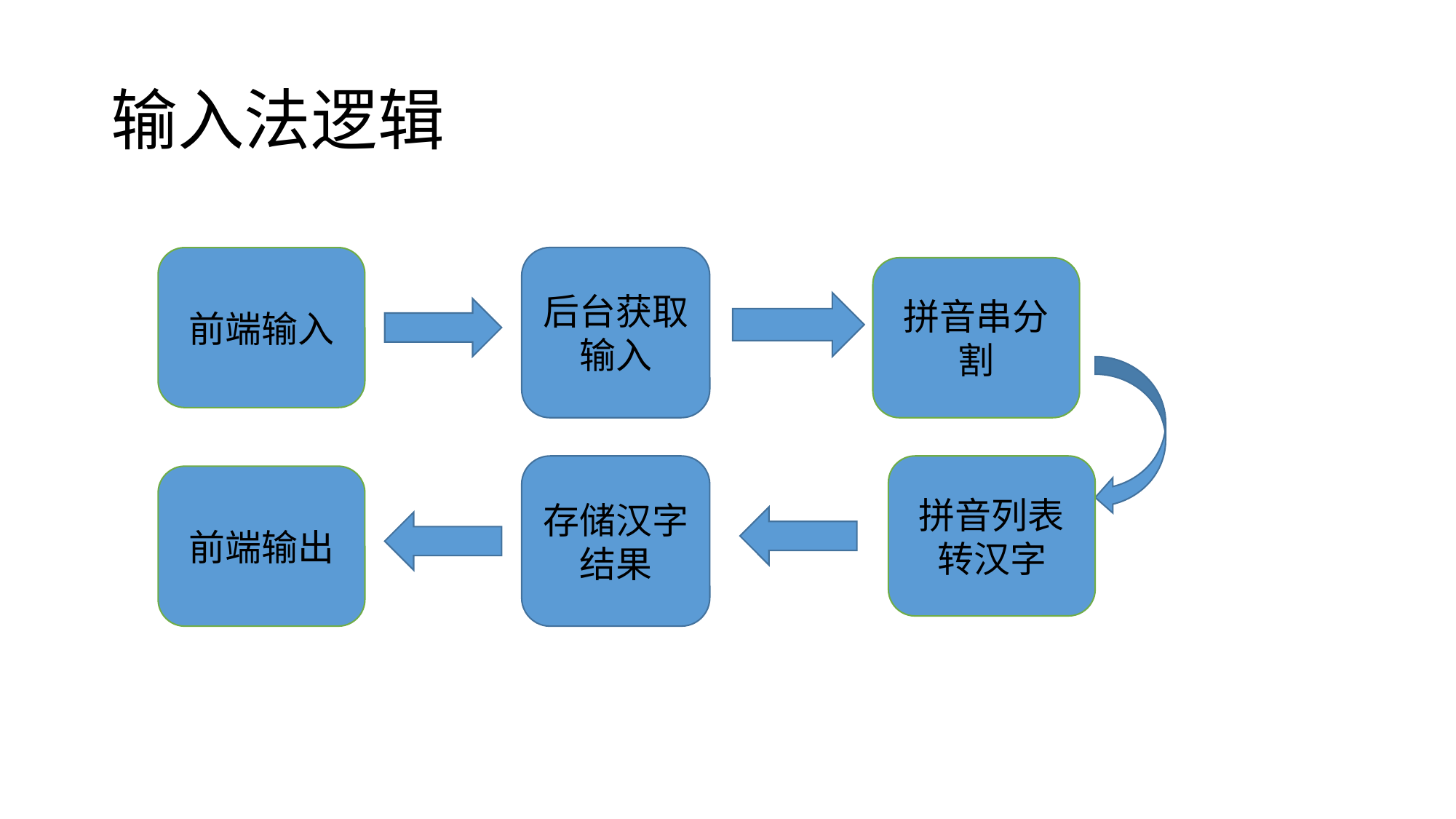

# 输入法逻辑

后台获取输入
前端输入
拼音串分割

存储汉字结果
拼音列表转汉字
前端输出